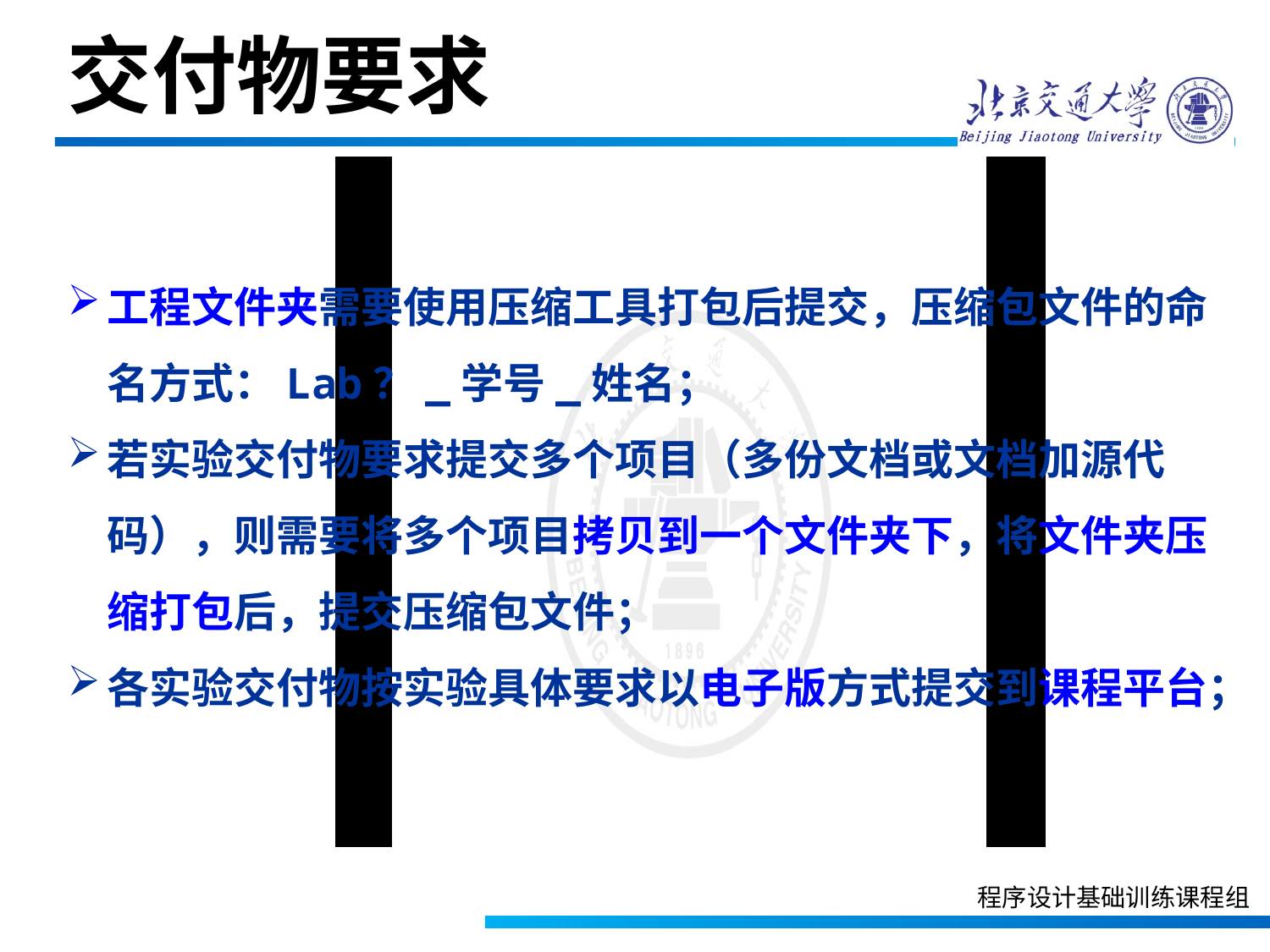

交付物要求
工程文件夹需要使用压缩工具打包后提交，压缩包文件的命名方式：Lab？_学号_姓名；
若实验交付物要求提交多个项目（多份文档或文档加源代码），则需要将多个项目拷贝到一个文件夹下，将文件夹压缩打包后，提交压缩包文件；
各实验交付物按实验具体要求以电子版方式提交到课程平台；

程序设计基础训练课程组